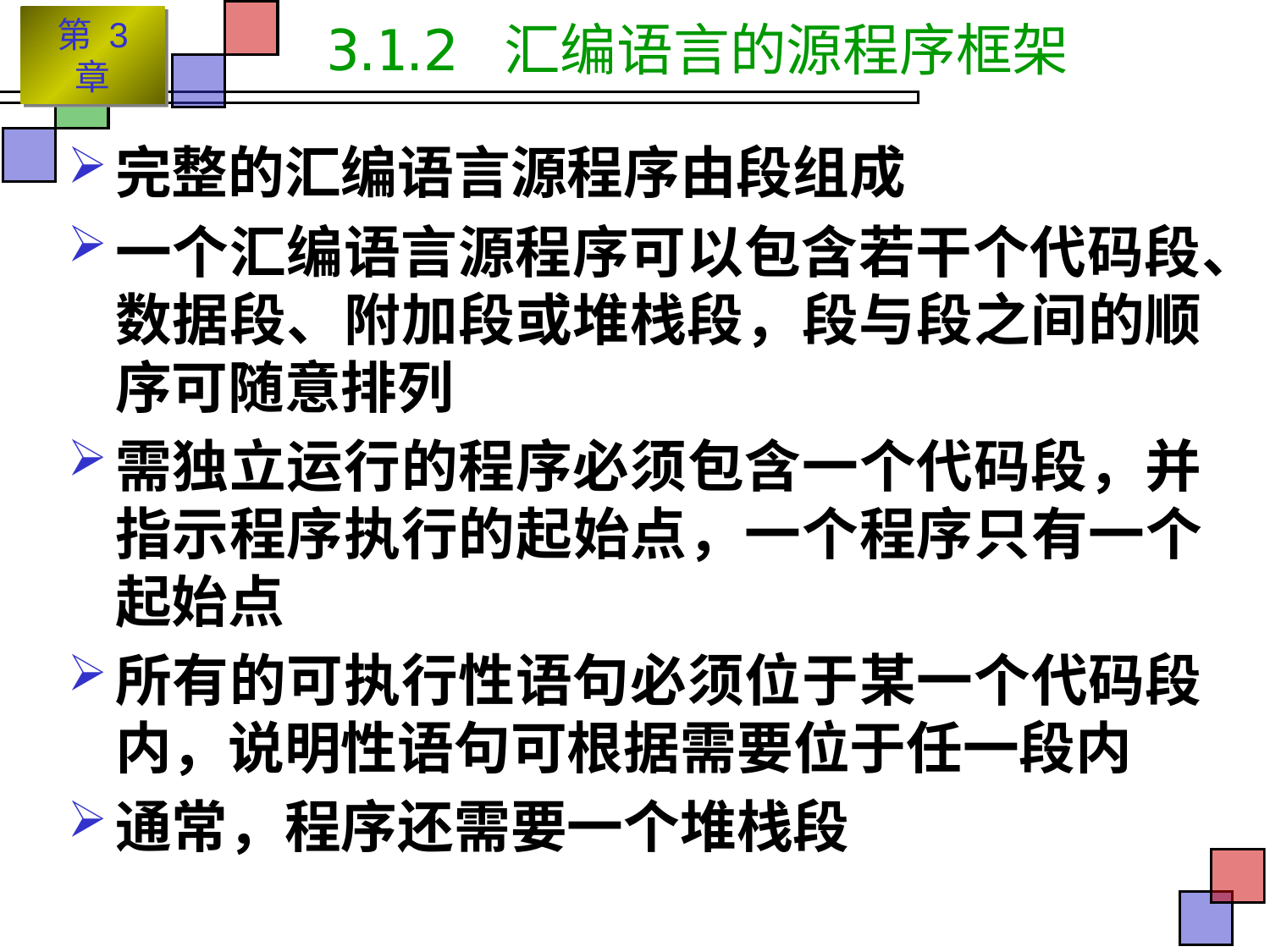

# 3.1.2  汇编语言的源程序框架
完整的汇编语言源程序由段组成
一个汇编语言源程序可以包含若干个代码段、数据段、附加段或堆栈段，段与段之间的顺序可随意排列
需独立运行的程序必须包含一个代码段，并指示程序执行的起始点，一个程序只有一个起始点
所有的可执行性语句必须位于某一个代码段内，说明性语句可根据需要位于任一段内
通常，程序还需要一个堆栈段